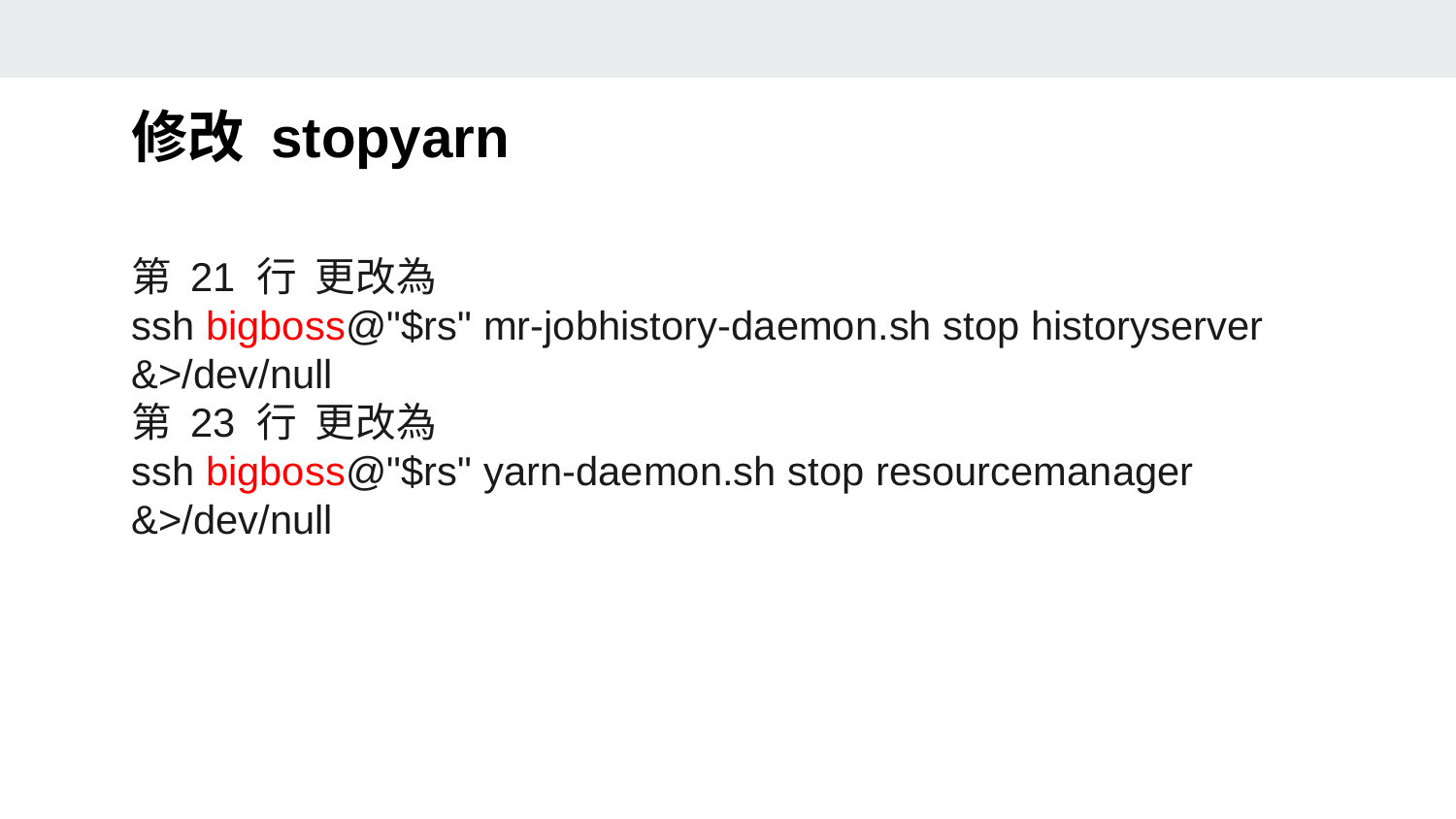

修改 stopyarn
第 21 行  更改為
ssh bigboss@"$rs" mr-jobhistory-daemon.sh stop historyserver &>/dev/null
第 23 行  更改為
ssh bigboss@"$rs" yarn-daemon.sh stop resourcemanager &>/dev/null